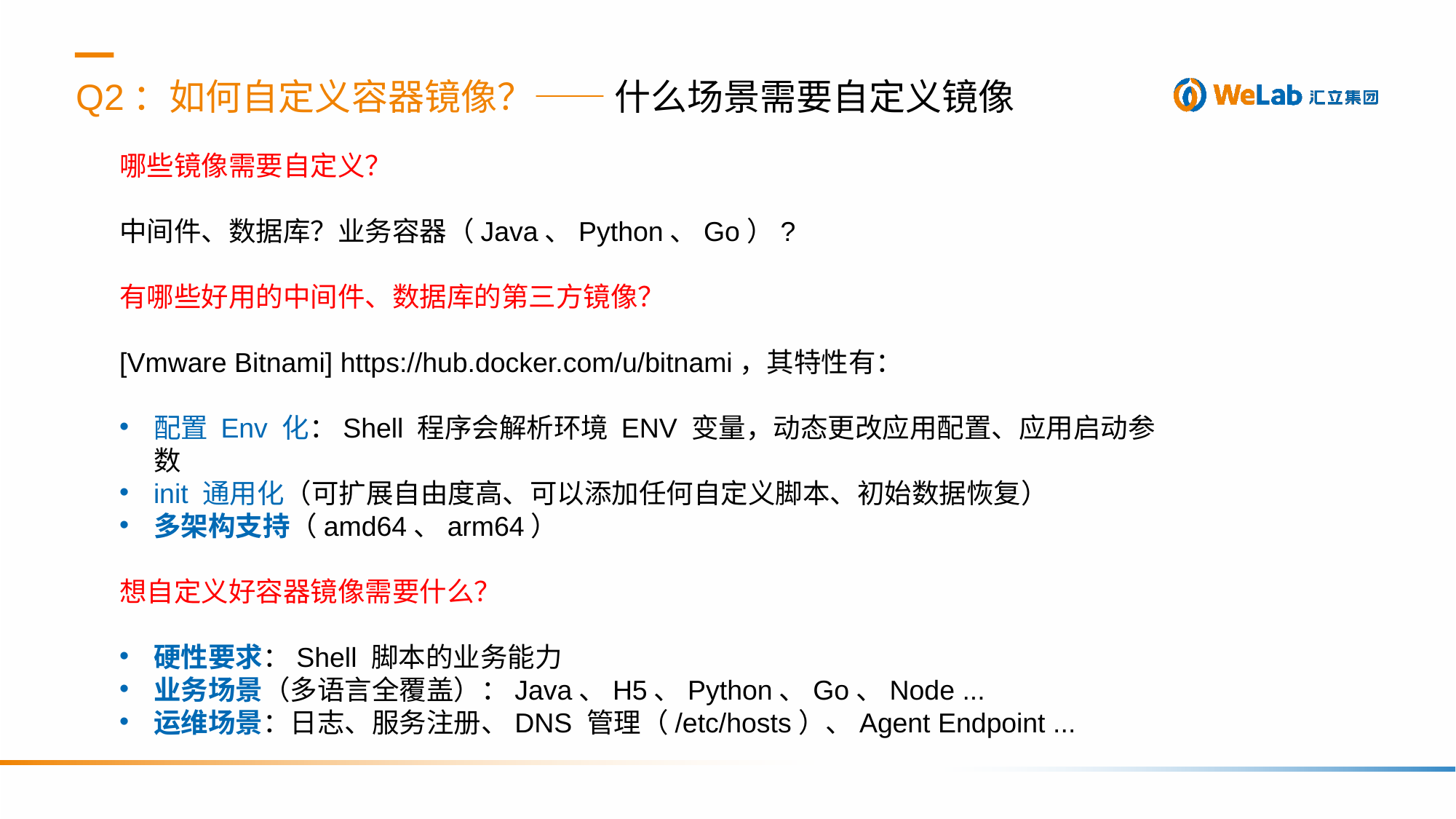

Q2：如何自定义容器镜像？—— 什么场景需要自定义镜像
哪些镜像需要自定义？

中间件、数据库？业务容器（Java、Python、Go）?

有哪些好用的中间件、数据库的第三方镜像？

[Vmware Bitnami] https://hub.docker.com/u/bitnami，其特性有：

配置 Env 化：Shell 程序会解析环境 ENV 变量，动态更改应用配置、应用启动参数
init 通用化（可扩展自由度高、可以添加任何自定义脚本、初始数据恢复）
多架构支持（amd64、arm64）

想自定义好容器镜像需要什么？

硬性要求：Shell 脚本的业务能力
业务场景（多语言全覆盖）：Java、H5、Python、Go、Node ...
运维场景：日志、服务注册、DNS 管理（/etc/hosts）、Agent Endpoint ...